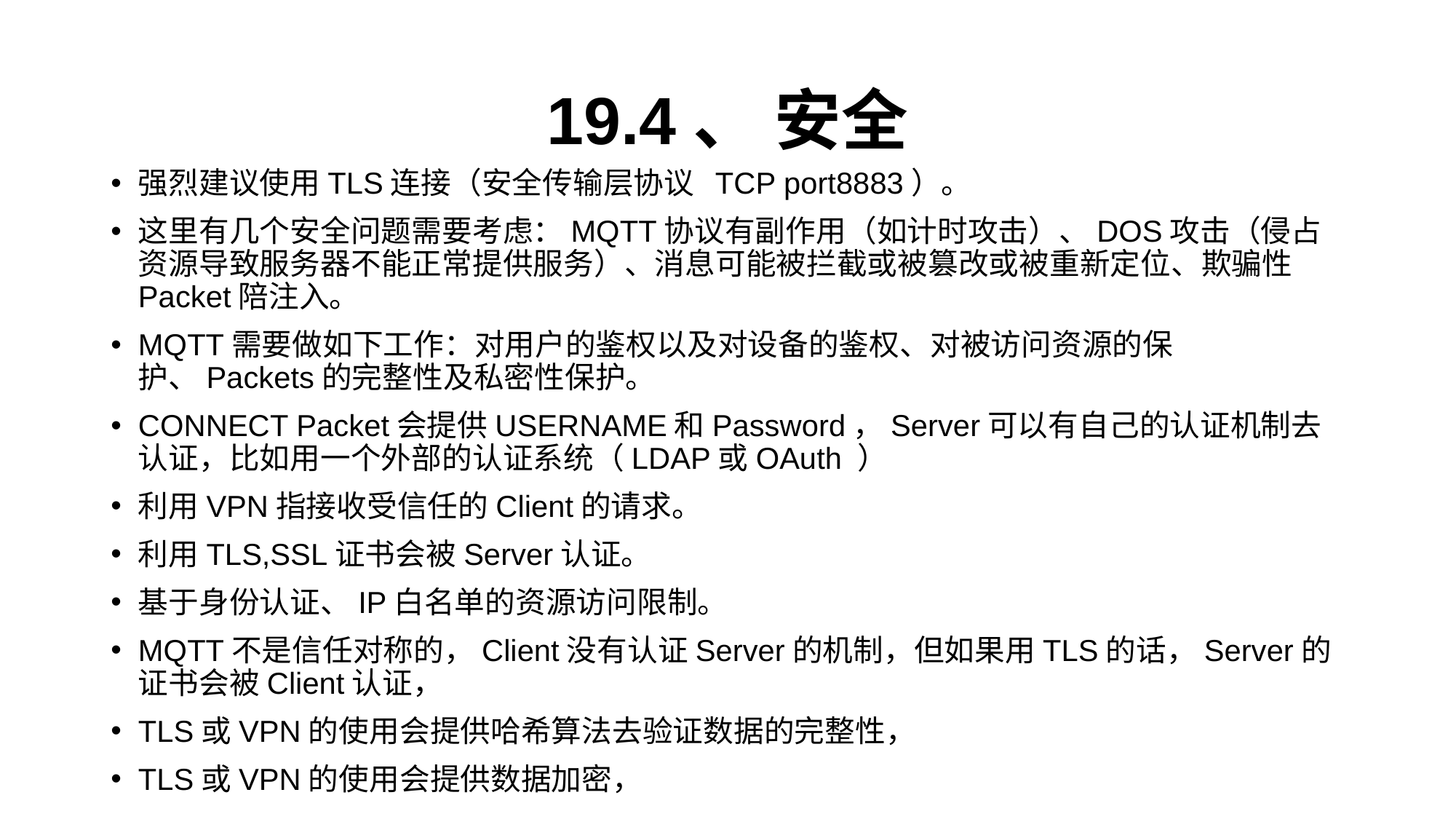

# 19.4、 安全
强烈建议使用TLS连接（安全传输层协议  TCP port8883）。
这里有几个安全问题需要考虑：MQTT协议有副作用（如计时攻击）、DOS攻击（侵占资源导致服务器不能正常提供服务）、消息可能被拦截或被篡改或被重新定位、欺骗性Packet陪注入。
MQTT需要做如下工作：对用户的鉴权以及对设备的鉴权、对被访问资源的保护、Packets的完整性及私密性保护。
CONNECT Packet会提供USERNAME和Password，Server可以有自己的认证机制去认证，比如用一个外部的认证系统（LDAP或OAuth ）
利用VPN指接收受信任的Client的请求。
利用TLS,SSL证书会被Server认证。
基于身份认证、IP白名单的资源访问限制。
MQTT不是信任对称的，Client没有认证Server的机制，但如果用TLS的话，Server的证书会被Client认证，
TLS或VPN的使用会提供哈希算法去验证数据的完整性，
TLS或VPN的使用会提供数据加密，